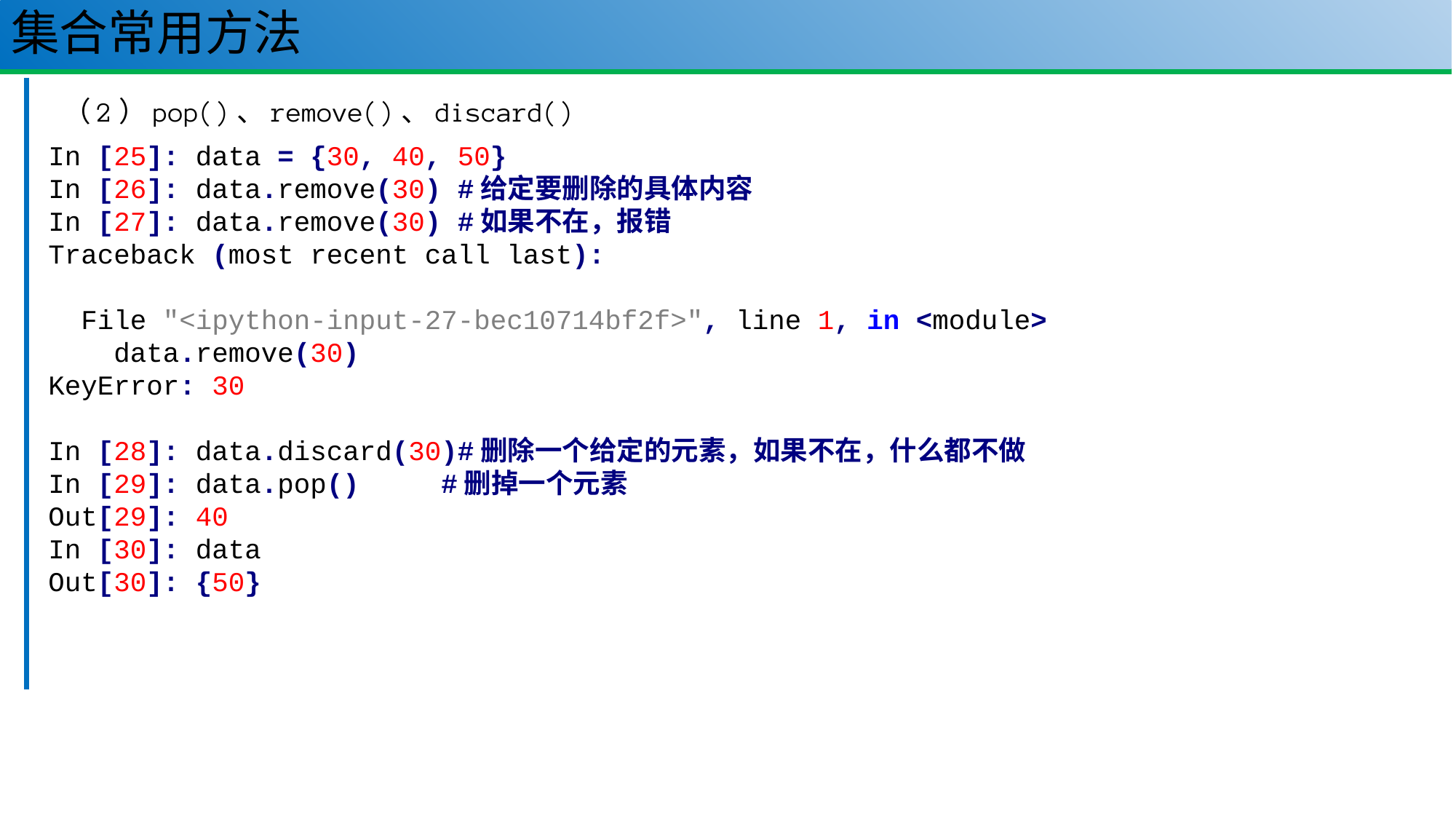

# 集合常用方法
62
（2）pop()、remove()、discard()

In [25]: data = {30, 40, 50}
In [26]: data.remove(30) #给定要删除的具体内容
In [27]: data.remove(30) #如果不在，报错
Traceback (most recent call last):

  File "<ipython-input-27-bec10714bf2f>", line 1, in <module>
    data.remove(30)
KeyError: 30

In [28]: data.discard(30)#删除一个给定的元素，如果不在，什么都不做
In [29]: data.pop()     #删掉一个元素
Out[29]: 40
In [30]: data
Out[30]: {50}